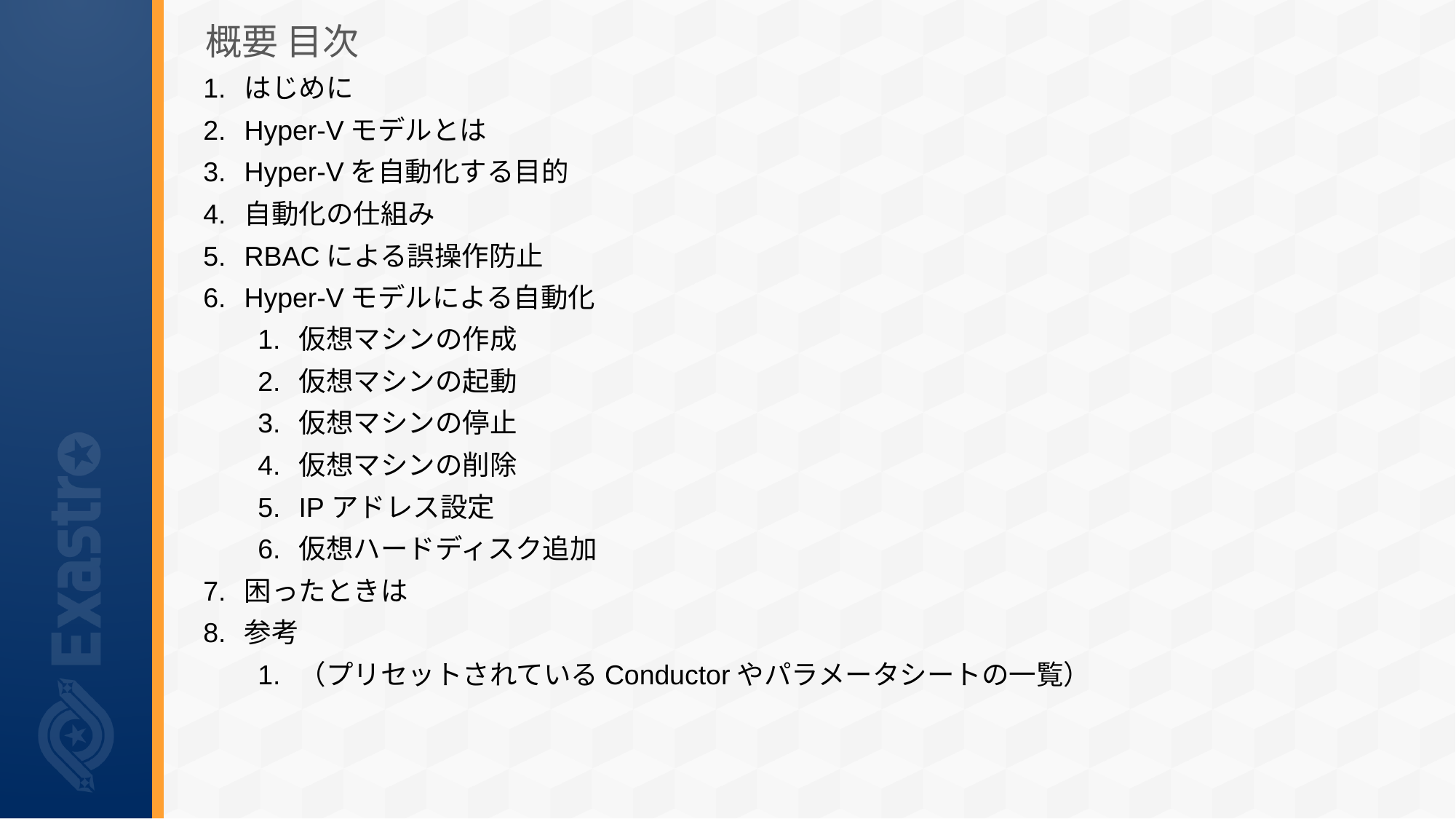

# 概要 目次
はじめに
Hyper-Vモデルとは
Hyper-Vを自動化する目的
自動化の仕組み
RBACによる誤操作防止
Hyper-Vモデルによる自動化
仮想マシンの作成
仮想マシンの起動
仮想マシンの停止
仮想マシンの削除
IPアドレス設定
仮想ハードディスク追加
困ったときは
参考
（プリセットされているConductorやパラメータシートの一覧）